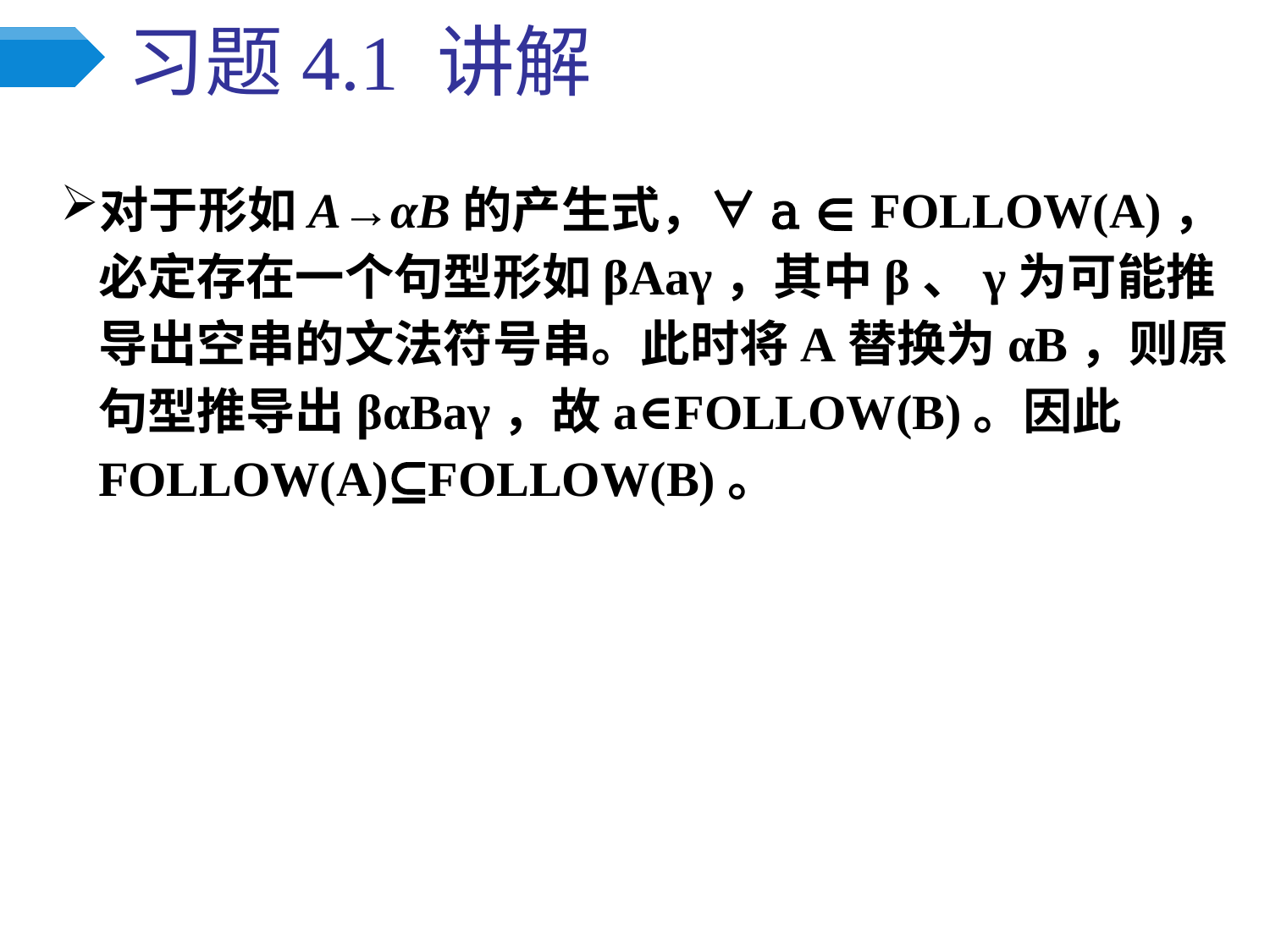

# 习题4.1 讲解
对于形如A→αB的产生式，∀a ∈ FOLLOW(A)，必定存在一个句型形如βAaγ，其中β、γ为可能推导出空串的文法符号串。此时将A替换为αB，则原句型推导出βαBaγ，故a∈FOLLOW(B)。因此FOLLOW(A)⊆FOLLOW(B)。